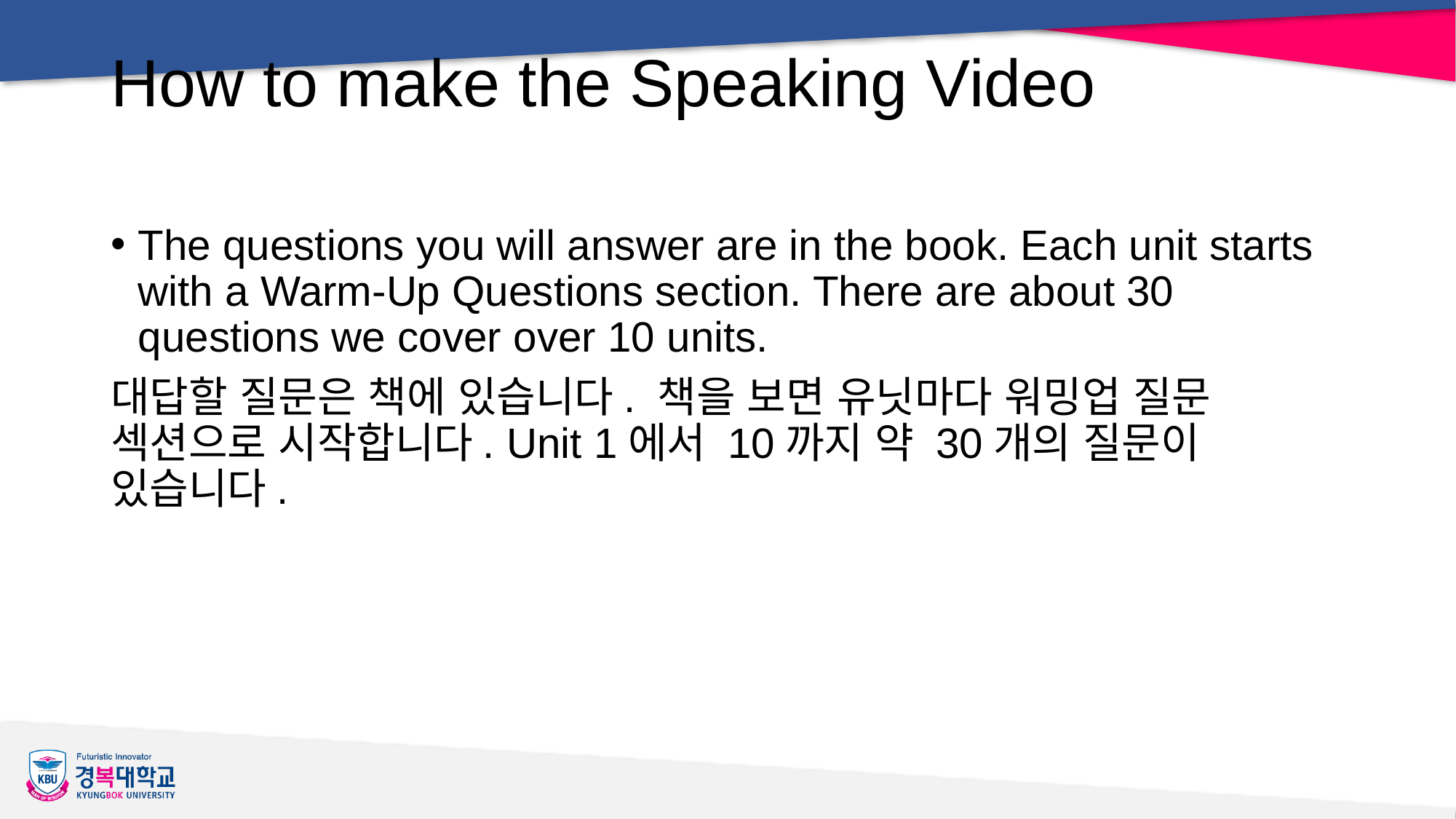

# How to make the Speaking Video
The questions you will answer are in the book. Each unit starts with a Warm-Up Questions section. There are about 30 questions we cover over 10 units.
대답할 질문은 책에 있습니다. 책을 보면 유닛마다 워밍업 질문 섹션으로 시작합니다. Unit 1에서 10까지 약 30개의 질문이 있습니다.